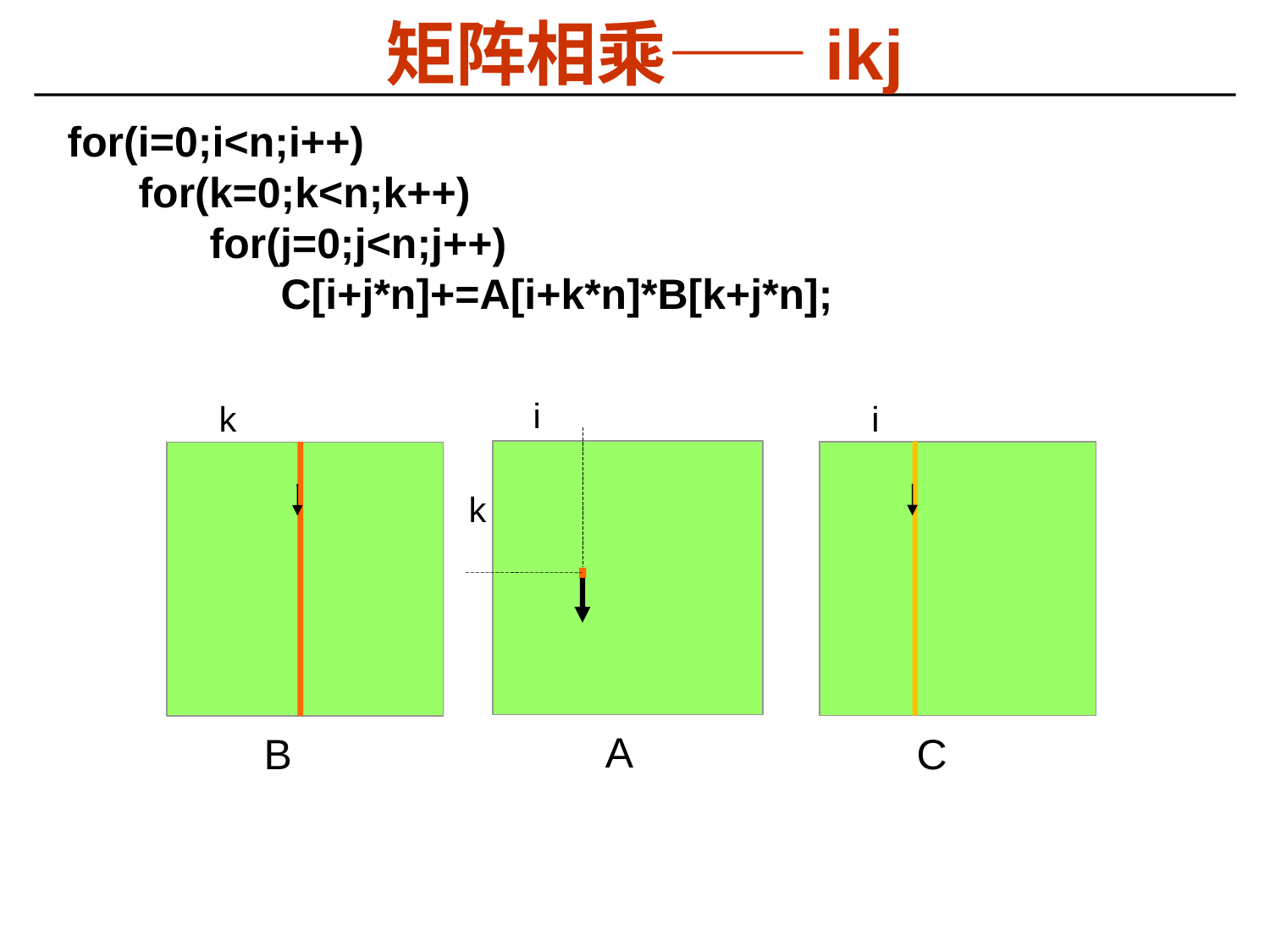

# 矩阵相乘——ikj
for(i=0;i<n;i++)
      for(k=0;k<n;k++)
            for(j=0;j<n;j++)
                  C[i+j*n]+=A[i+k*n]*B[k+j*n];

i
i
k

k

A
C
B